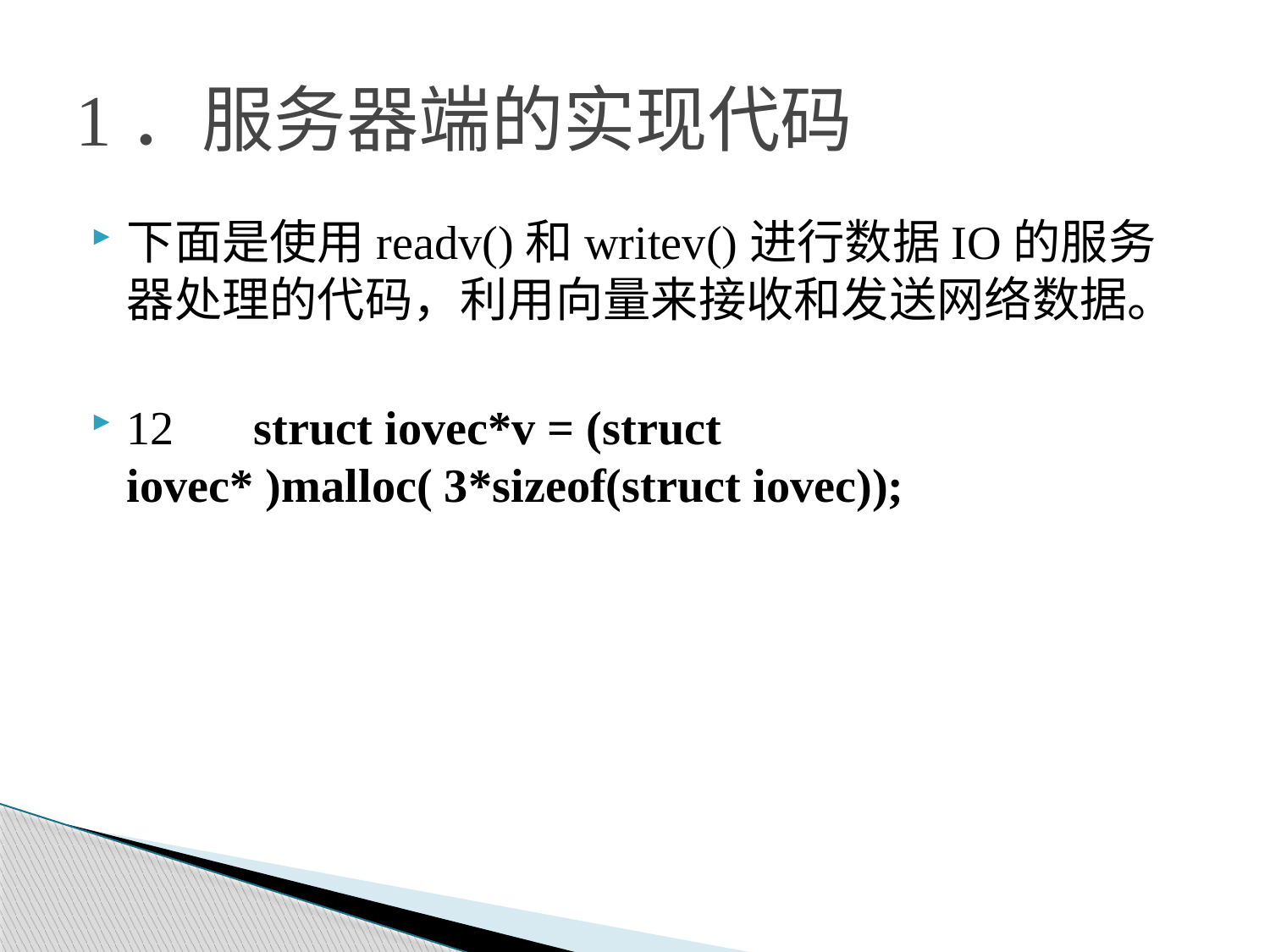

# 1．服务器端的实现代码
下面是使用readv()和writev()进行数据IO的服务器处理的代码，利用向量来接收和发送网络数据。

12	struct iovec*v = (struct iovec* )malloc( 3*sizeof(struct iovec));